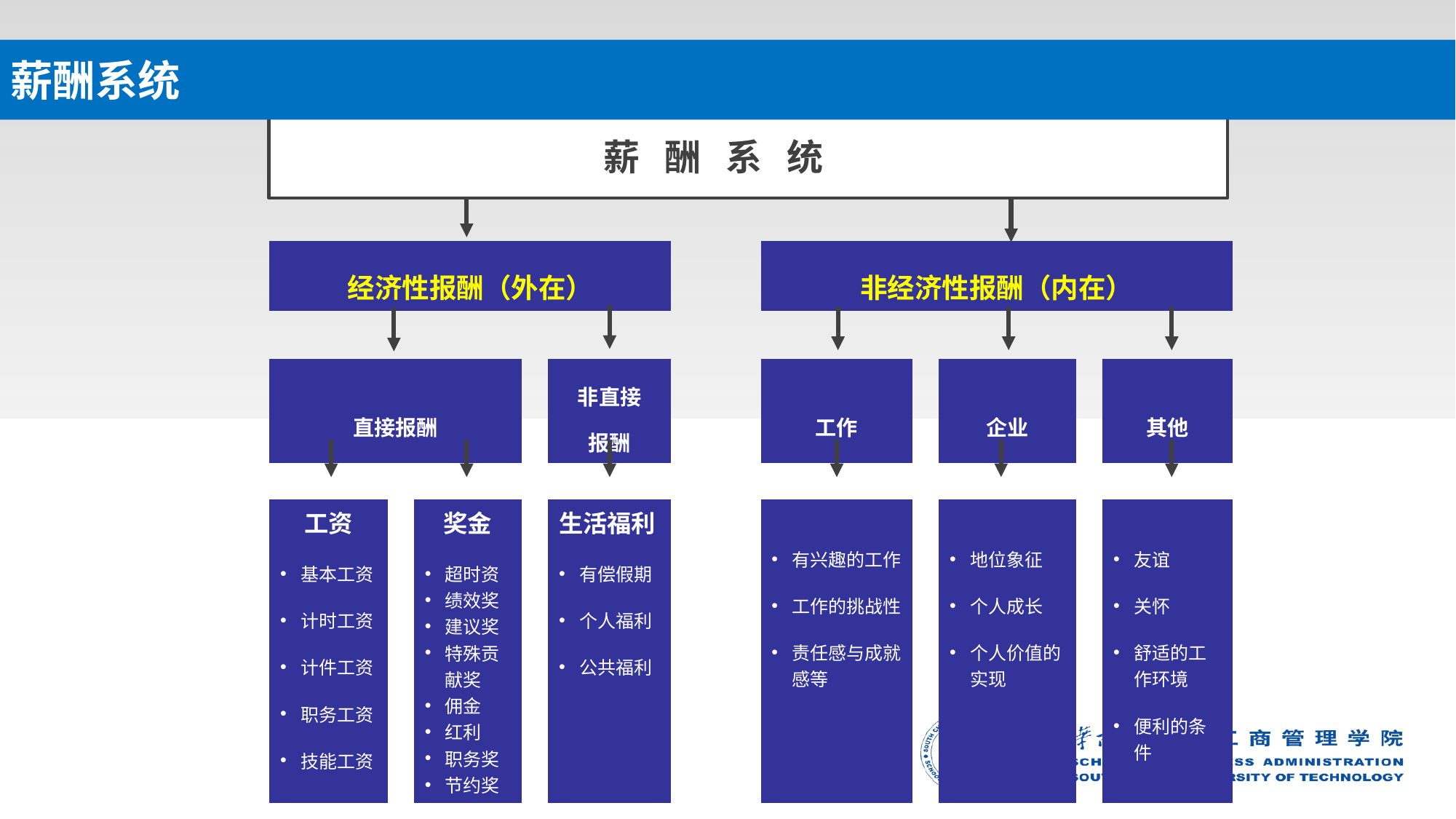

# 薪酬系统

薪   酬   系   统
|  |  |  |  |  |  |  |  |  |  |  |
| --- | --- | --- | --- | --- | --- | --- | --- | --- | --- | --- |
| 经济性报酬（外在） |  |  |  |  |  | 非经济性报酬（内在） |  |  |  |  |
|  |  |  |  |  |  |  |  |  |  |  |
| 直接报酬 |  |  |  | 非直接 报酬 |  | 工作 |  | 企业 |  | 其他 |
|  |  |  |  |  |  |  |  |  |  |  |
| 工资 基本工资 计时工资 计件工资 职务工资 技能工资 |  | 奖金 超时资 绩效奖 建议奖 特殊贡献奖 佣金 红利 职务奖 节约奖 |  | 生活福利 有偿假期 个人福利 公共福利 |  | 有兴趣的工作 工作的挑战性 责任感与成就感等 |  | 地位象征 个人成长 个人价值的实现 |  | 友谊 关怀 舒适的工作环境 便利的条件 |